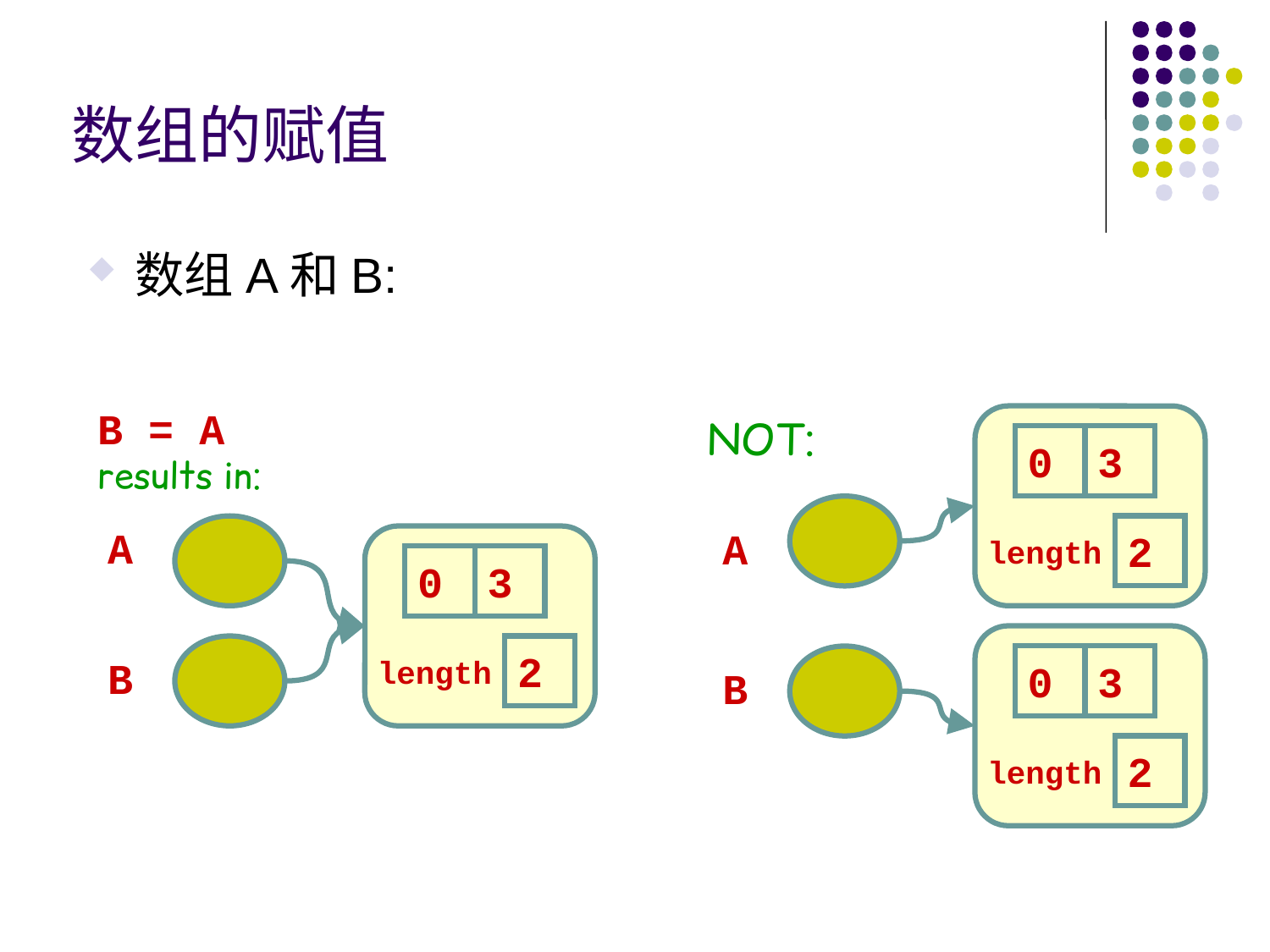

数组的赋值
数组A和B:

B = A
results in:
NOT:

0
3
2
length

A

A

0
3
2
length

0
3
2
length

B

B